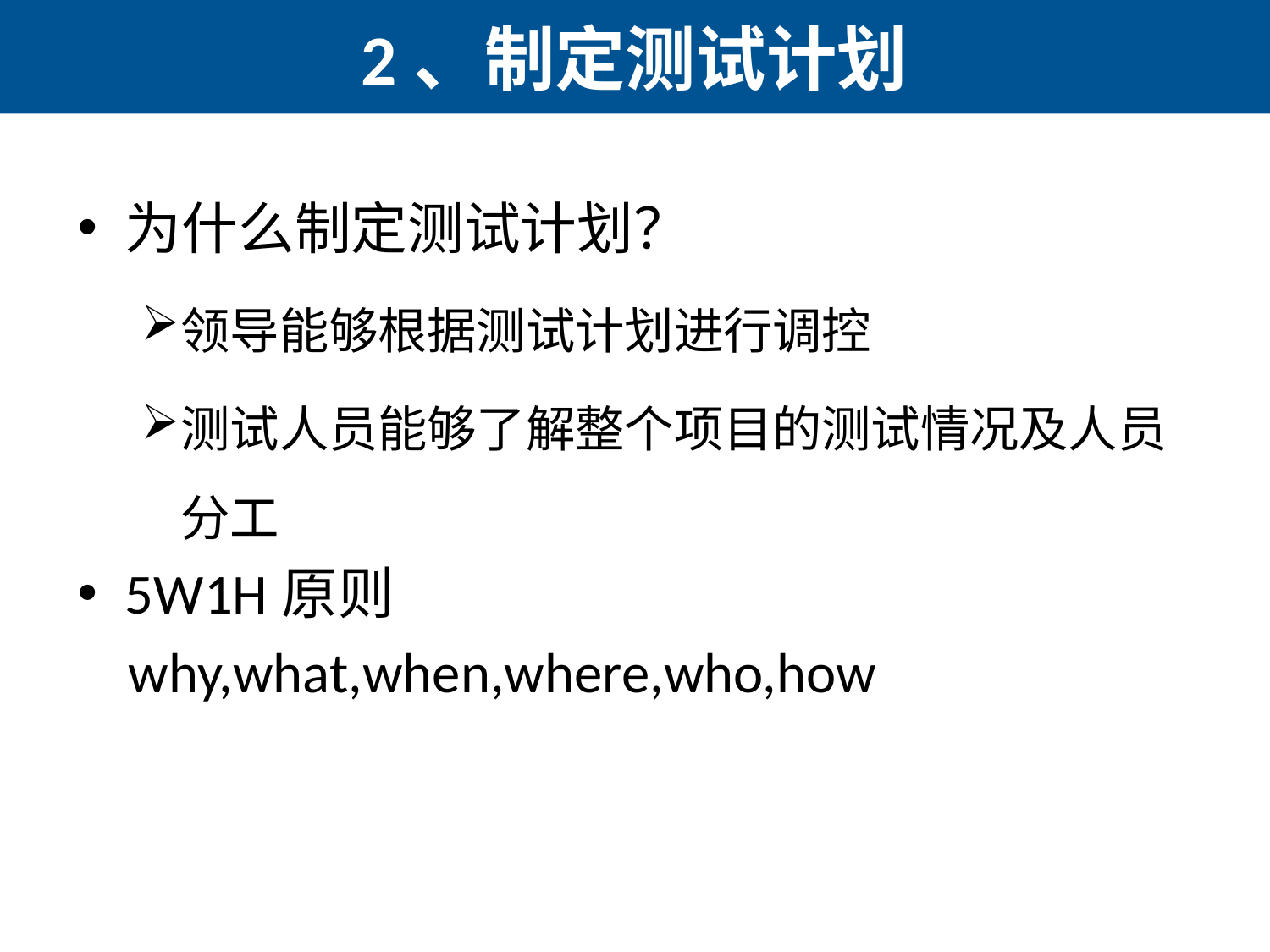

# 2、制定测试计划
为什么制定测试计划？
领导能够根据测试计划进行调控
测试人员能够了解整个项目的测试情况及人员分工
5W1H原则
    why,what,when,where,who,how